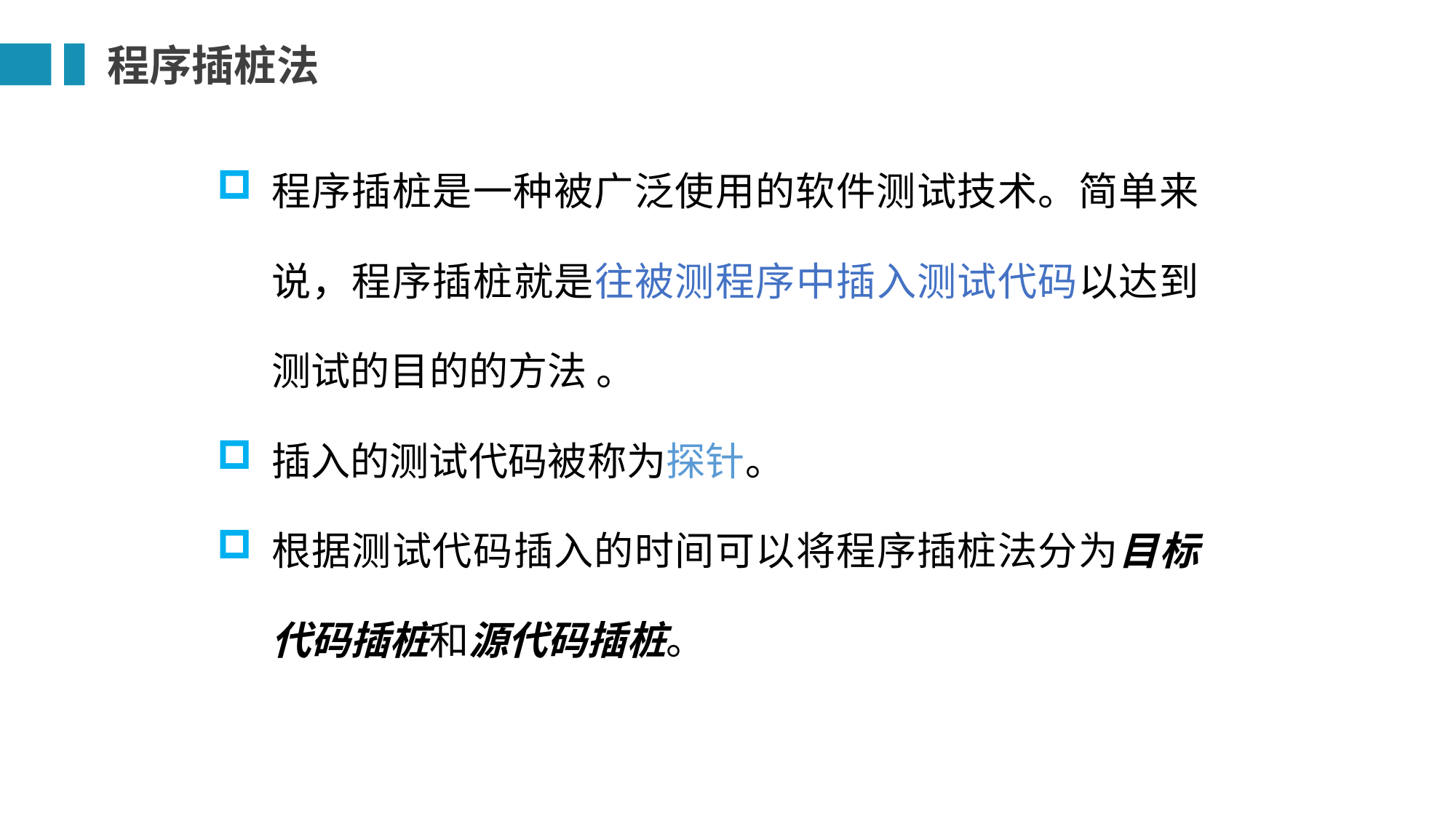

程序插桩法

程序插桩是一种被广泛使用的软件测试技术。简单来说，程序插桩就是往被测程序中插入测试代码以达到测试的目的的方法 。
插入的测试代码被称为探针。
根据测试代码插入的时间可以将程序插桩法分为目标代码插桩和源代码插桩。
104